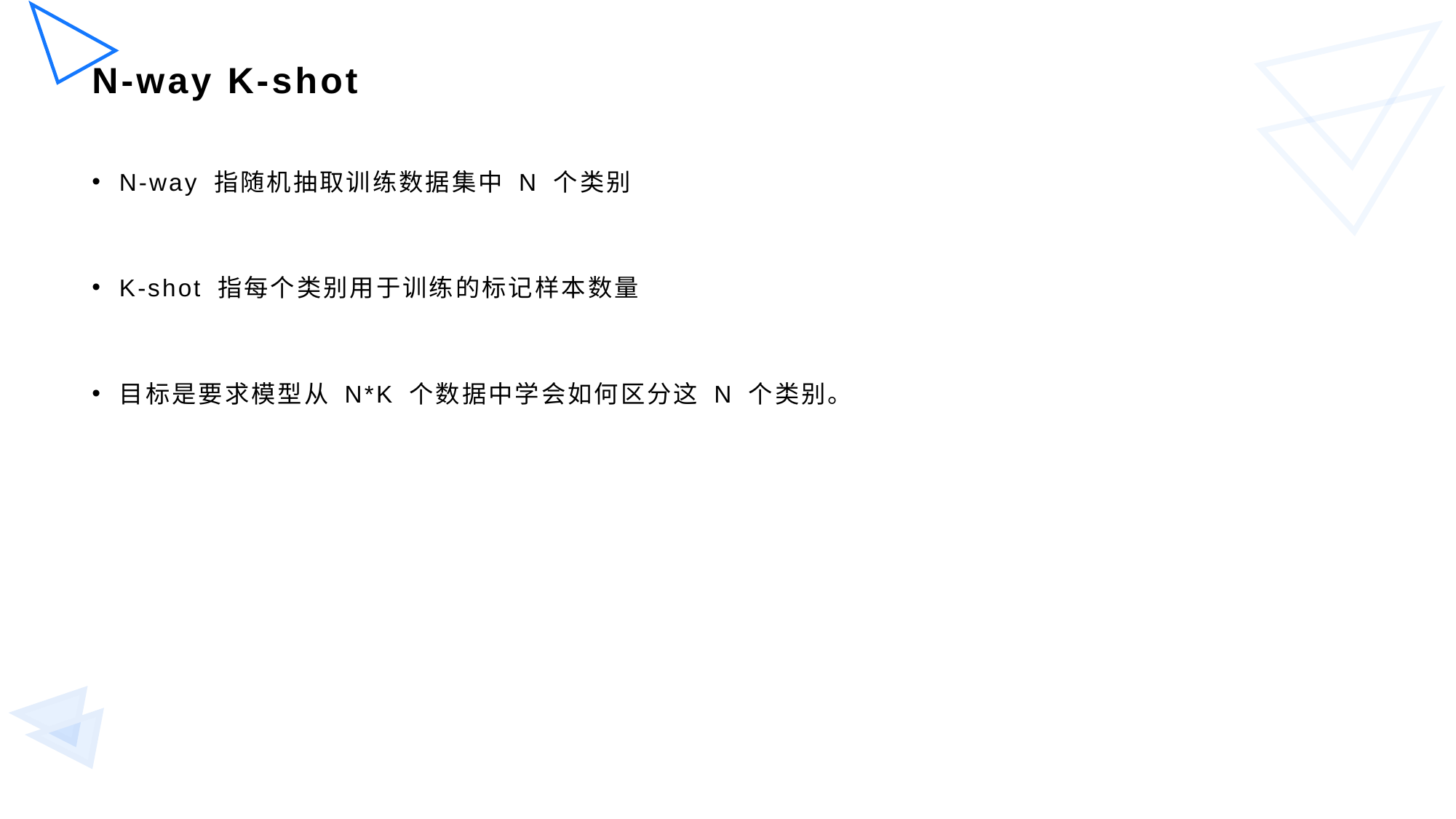

# N-way K-shot

N-way 指随机抽取训练数据集中 N 个类别

K-shot 指每个类别用于训练的标记样本数量

目标是要求模型从 N*K 个数据中学会如何区分这 N 个类别。